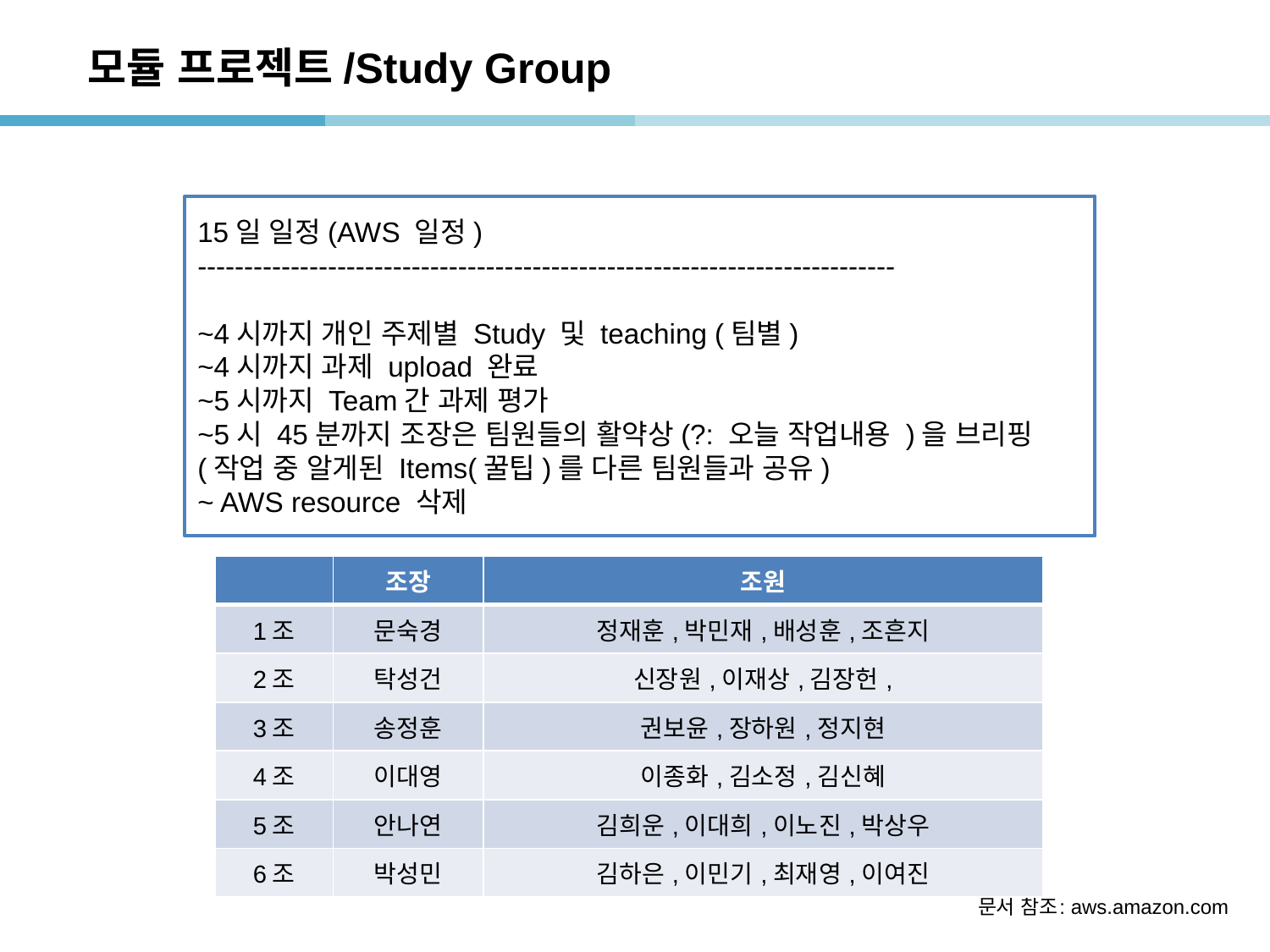

# 모듈 프로젝트/Study Group
15일 일정(AWS 일정)
---------------------------------------------------------------------------

~4시까지 개인 주제별 Study 및 teaching (팀별)
~4시까지 과제 upload 완료
~5시까지 Team간 과제 평가
~5시 45분까지 조장은 팀원들의 활약상(?: 오늘 작업내용 )을 브리핑
(작업 중 알게된 Items(꿀팁)를 다른 팀원들과 공유)
~ AWS resource 삭제
|  | 조장 | 조원 |
| --- | --- | --- |
| 1조 | 문숙경 | 정재훈,박민재,배성훈,조흔지 |
| 2조 | 탁성건 | 신장원,이재상,김장헌, |
| 3조 | 송정훈 | 권보윤,장하원,정지현 |
| 4조 | 이대영 | 이종화,김소정,김신혜 |
| 5조 | 안나연 | 김희운,이대희,이노진,박상우 |
| 6조 | 박성민 | 김하은,이민기,최재영,이여진 |
문서 참조: aws.amazon.com